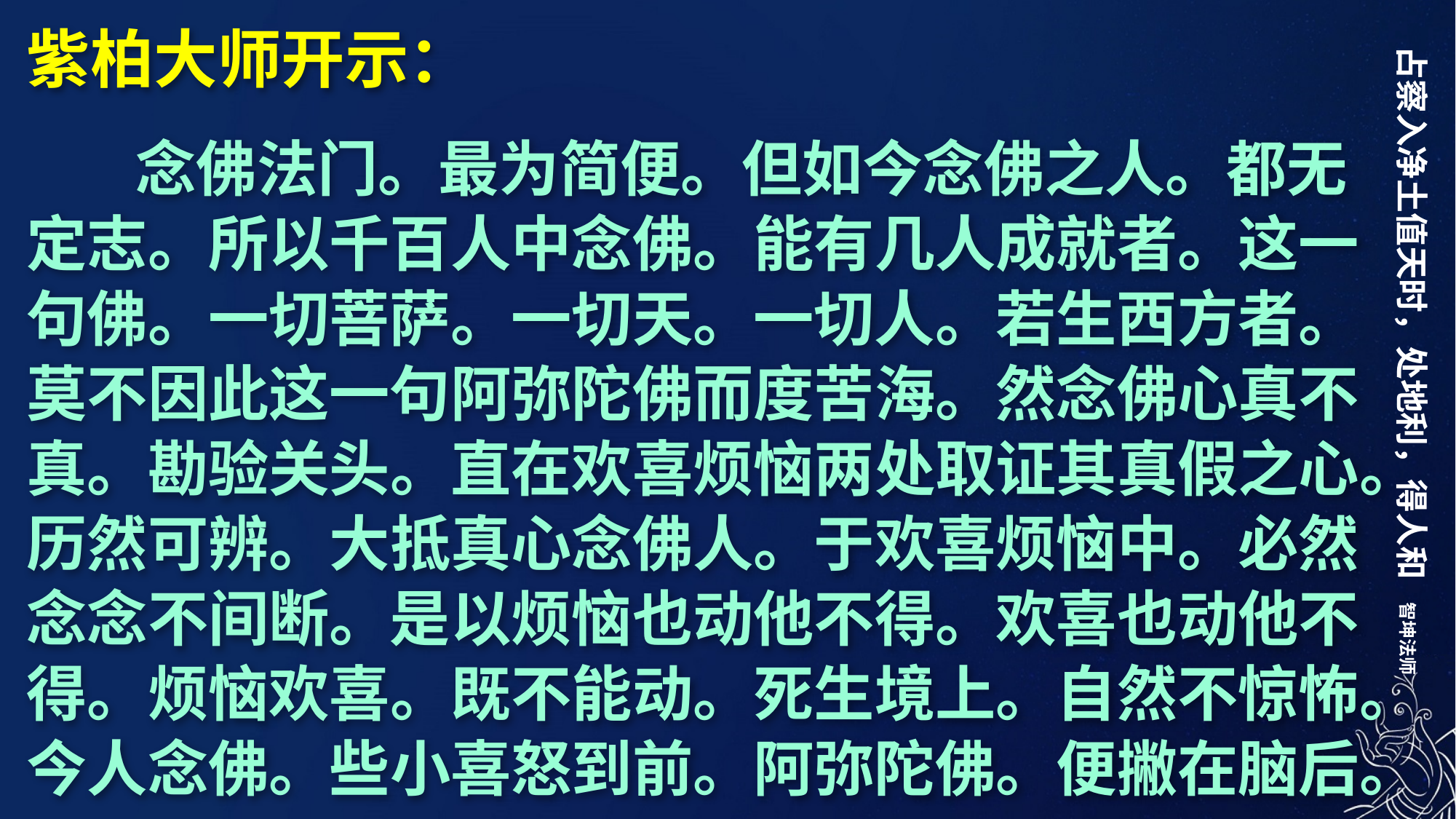

# 紫柏大师开示：
	念佛法门。最为简便。但如今念佛之人。都无定志。所以千百人中念佛。能有几人成就者。这一句佛。一切菩萨。一切天。一切人。若生西方者。莫不因此这一句阿弥陀佛而度苦海。然念佛心真不真。勘验关头。直在欢喜烦恼两处取证其真假之心。历然可辨。大抵真心念佛人。于欢喜烦恼中。必然念念不间断。是以烦恼也动他不得。欢喜也动他不得。烦恼欢喜。既不能动。死生境上。自然不惊怖。今人念佛。些小喜怒到前。阿弥陀佛。便撇在脑后。